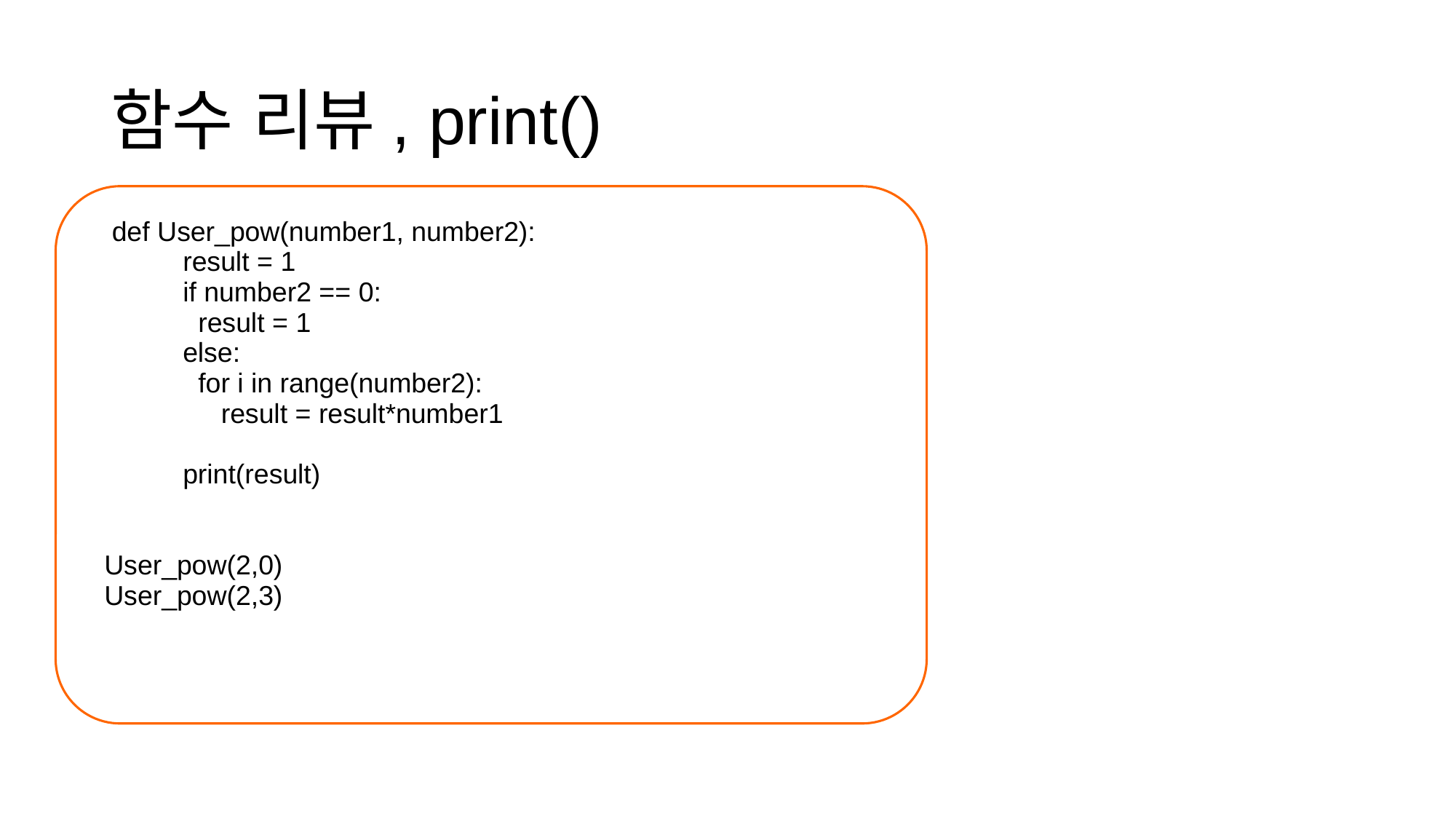

# 함수 리뷰, print()

     def User_pow(number1, number2):
	result = 1
	if number2 == 0:
	  result = 1
	else:
	  for i in range(number2):
	     result = result*number1

	print(result)

    User_pow(2,0)
    User_pow(2,3)